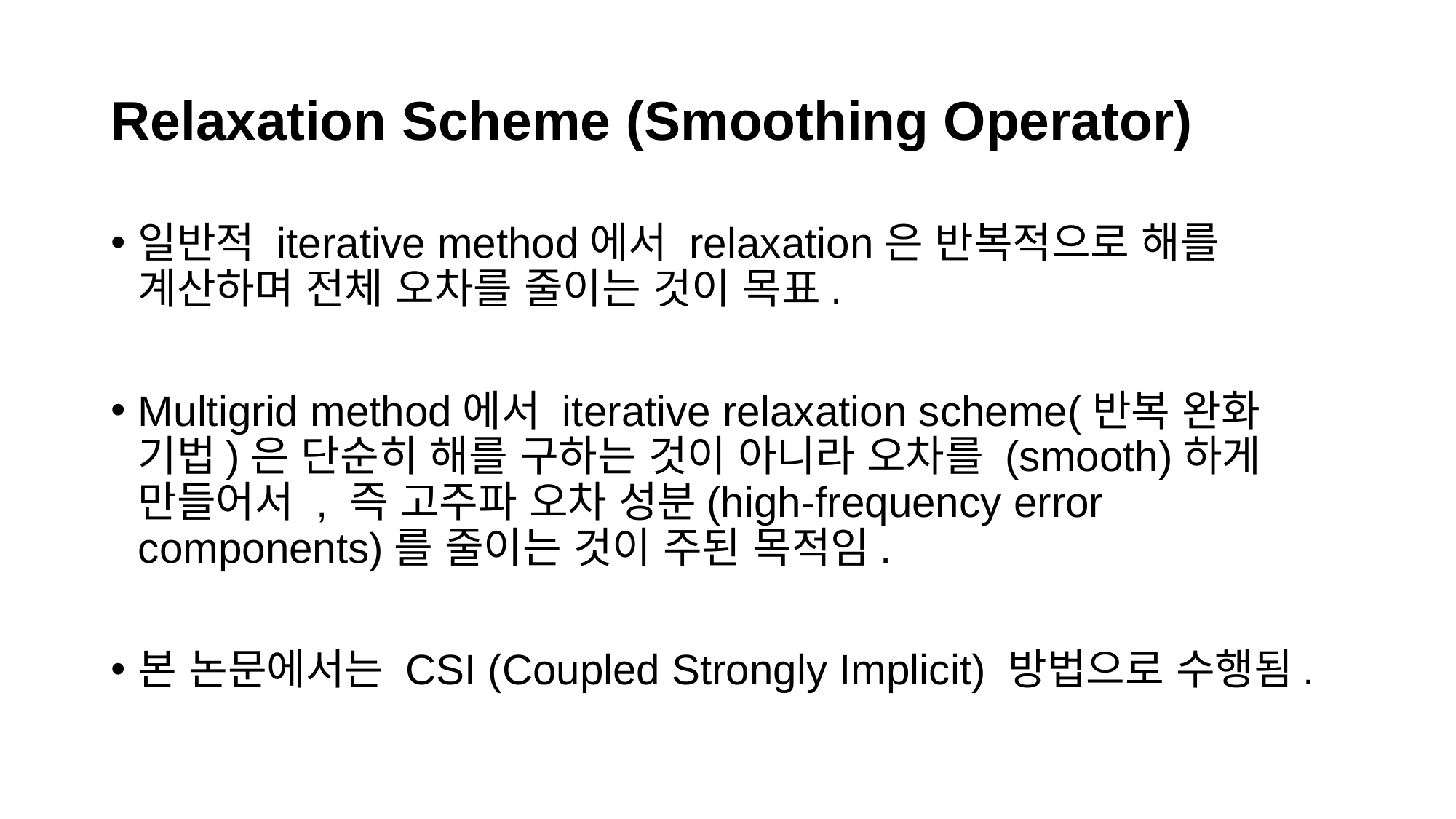

# Relaxation Scheme (Smoothing Operator)
일반적 iterative method에서 relaxation은 반복적으로 해를 계산하며 전체 오차를 줄이는 것이 목표.

Multigrid method에서 iterative relaxation scheme(반복 완화 기법)은 단순히 해를 구하는 것이 아니라 오차를 (smooth)하게 만들어서 , 즉 고주파 오차 성분(high-frequency error components)를 줄이는 것이 주된 목적임.

본 논문에서는 CSI (Coupled Strongly Implicit) 방법으로 수행됨.